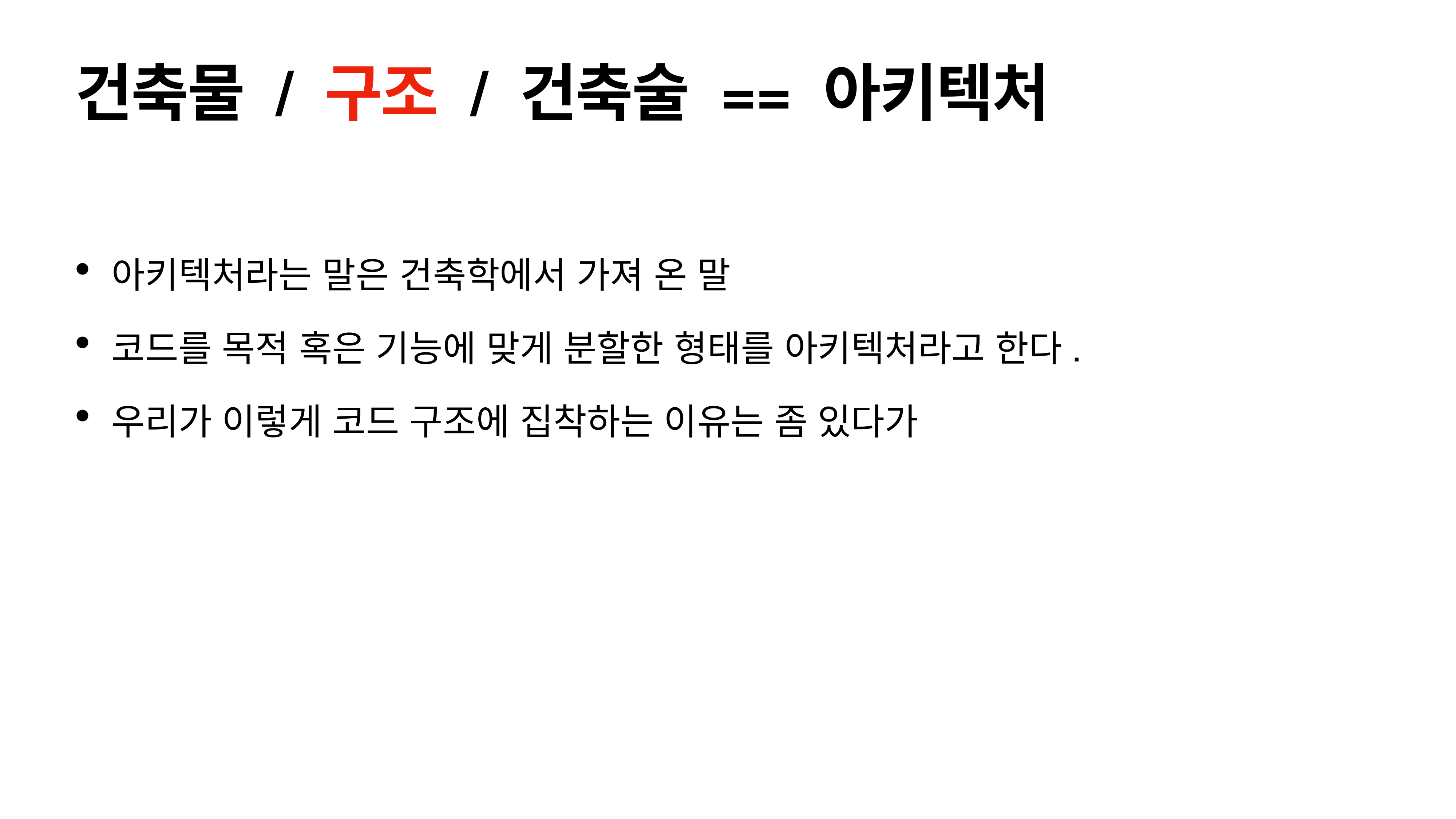

# 건축물 / 구조 / 건축술 == 아키텍처
아키텍처라는 말은 건축학에서 가져 온 말
코드를 목적 혹은 기능에 맞게 분할한 형태를 아키텍처라고 한다.
우리가 이렇게 코드 구조에 집착하는 이유는 좀 있다가